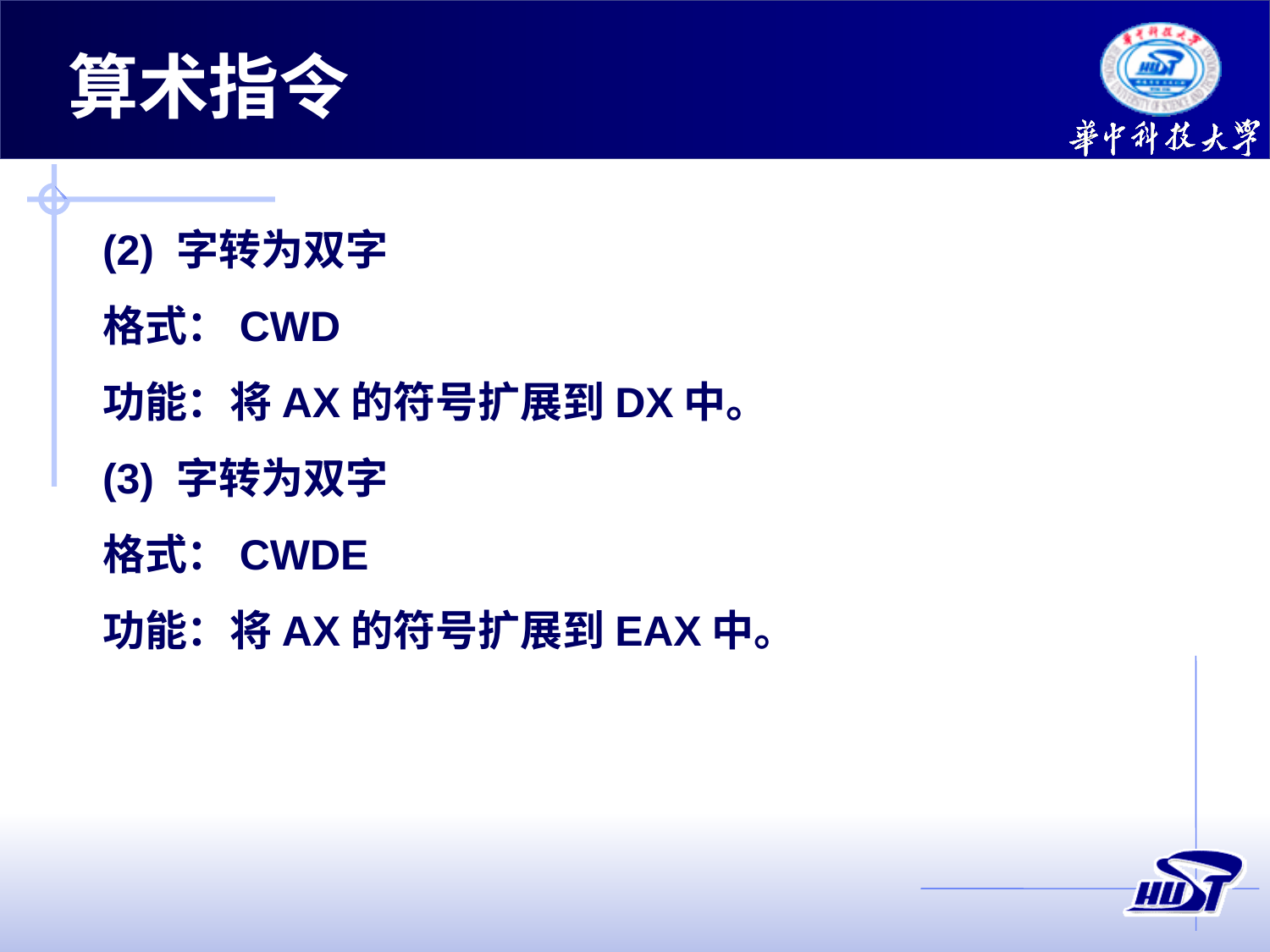

算术指令
(2) 字转为双字
格式：CWD
功能：将AX的符号扩展到DX中。
(3) 字转为双字
格式：CWDE
功能：将AX的符号扩展到EAX中。